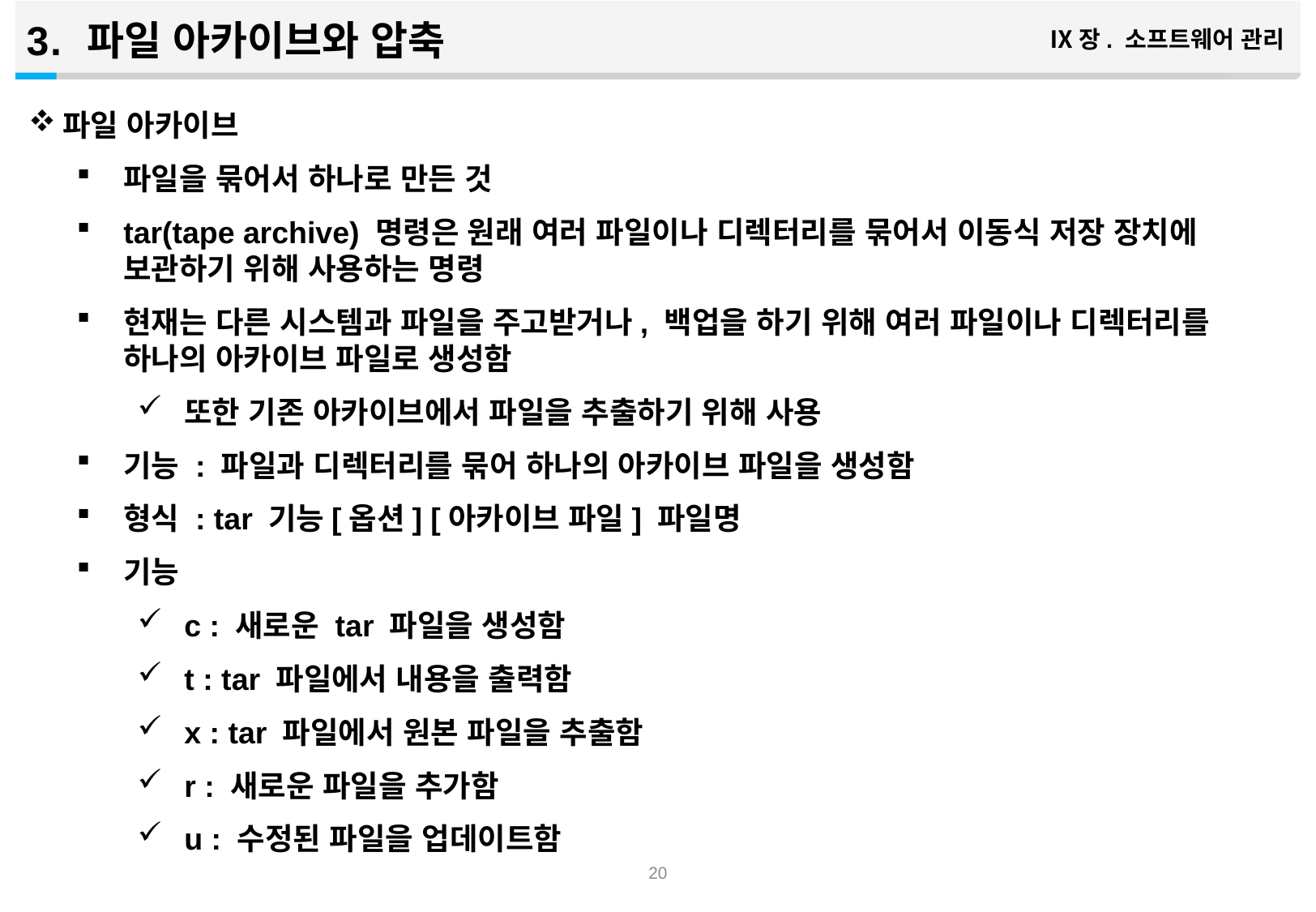

파일 아카이브와 압축
Ⅸ장. 소프트웨어 관리
파일 아카이브
파일을 묶어서 하나로 만든 것
tar(tape archive) 명령은 원래 여러 파일이나 디렉터리를 묶어서 이동식 저장 장치에 보관하기 위해 사용하는 명령
현재는 다른 시스템과 파일을 주고받거나, 백업을 하기 위해 여러 파일이나 디렉터리를 하나의 아카이브 파일로 생성함
또한 기존 아카이브에서 파일을 추출하기 위해 사용
기능 : 파일과 디렉터리를 묶어 하나의 아카이브 파일을 생성함
형식 : tar 기능[옵션] [아카이브 파일] 파일명
기능
c : 새로운 tar 파일을 생성함
t : tar 파일에서 내용을 출력함
x : tar 파일에서 원본 파일을 추출함
r : 새로운 파일을 추가함
u : 수정된 파일을 업데이트함
20